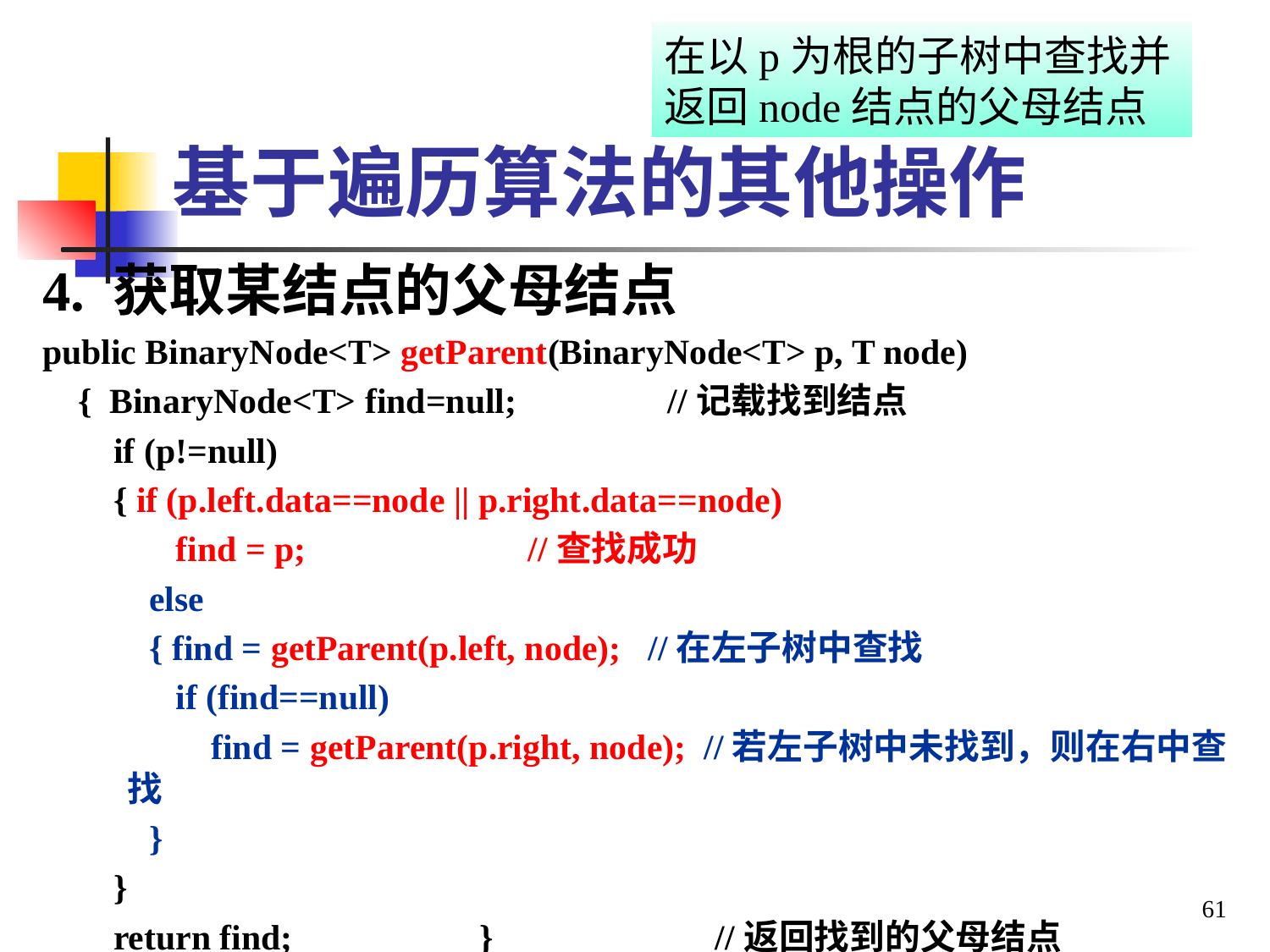

在以p为根的子树中查找并返回node结点的父母结点
# 基于遍历算法的其他操作
4. 获取某结点的父母结点
public BinaryNode<T> getParent(BinaryNode<T> p, T node)
    {  BinaryNode<T> find=null;                 //记载找到结点
        if (p!=null)
        { if (p.left.data==node || p.right.data==node)
               find = p;                         //查找成功
            else
            { find = getParent(p.left, node);   //在左子树中查找
               if (find==null)
                   find = getParent(p.right, node);  //若左子树中未找到，则在右中查找
            }
        }
        return find;                     }                         //返回找到的父母结点
61